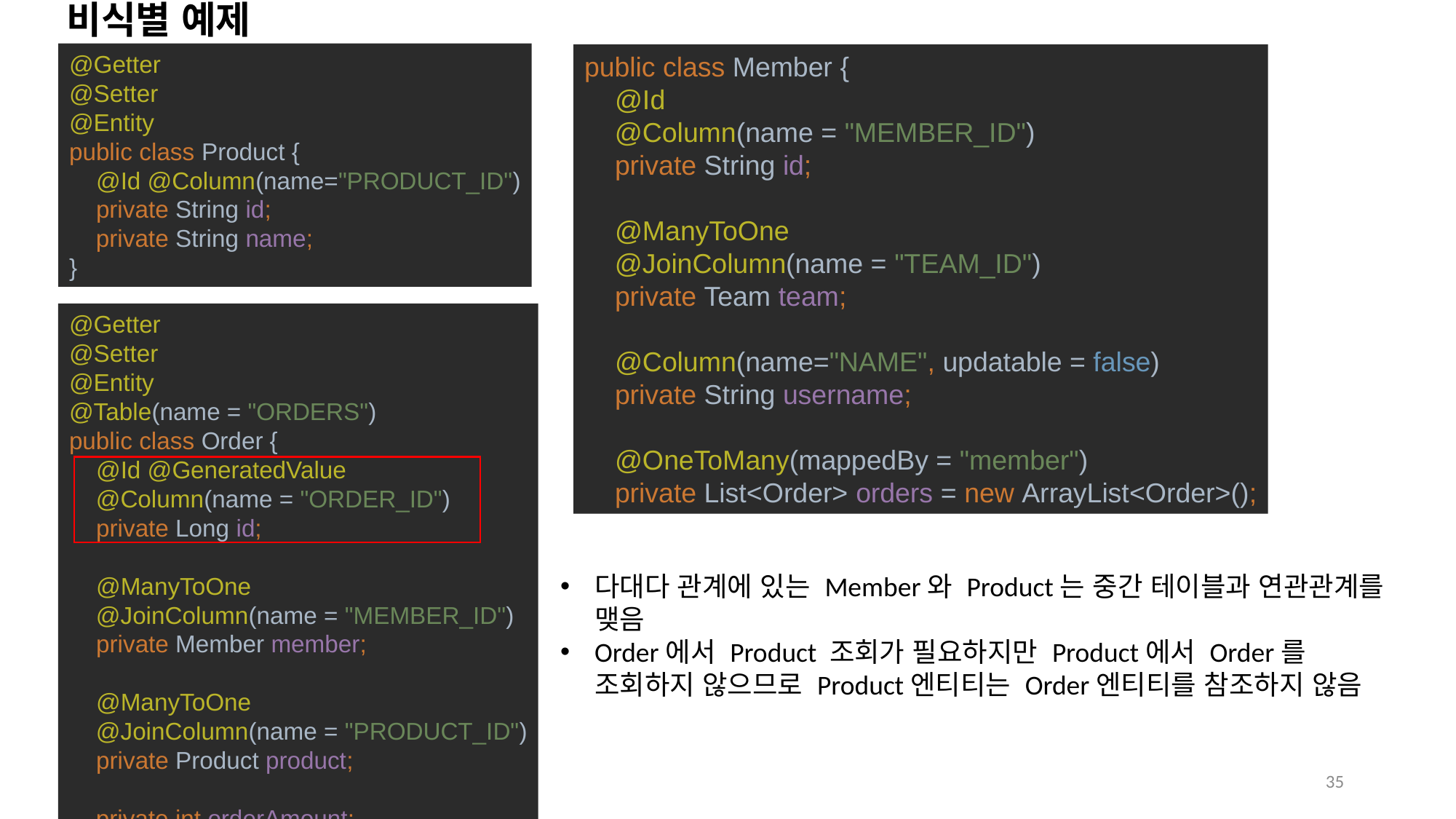

# 비식별 예제
@Getter
@Setter
@Entity
public class Product {
    @Id @Column(name="PRODUCT_ID")
    private String id;
    private String name;
}
public class Member {
    @Id
    @Column(name = "MEMBER_ID")
    private String id;
    @ManyToOne
    @JoinColumn(name = "TEAM_ID")
    private Team team;
    @Column(name="NAME", updatable = false)
    private String username;
    @OneToMany(mappedBy = "member")
    private List<Order> orders = new ArrayList<Order>();
@Getter
@Setter
@Entity
@Table(name = "ORDERS")
public class Order {
    @Id @GeneratedValue
    @Column(name = "ORDER_ID")
    private Long id;
    @ManyToOne
    @JoinColumn(name = "MEMBER_ID")
    private Member member;
    @ManyToOne
    @JoinColumn(name = "PRODUCT_ID")
    private Product product;
    private int orderAmount;
}

다대다 관계에 있는 Member와 Product는 중간 테이블과 연관관계를 맺음
Order에서 Product 조회가 필요하지만 Product에서 Order를 조회하지 않으므로 Product엔티티는 Order엔티티를 참조하지 않음
35